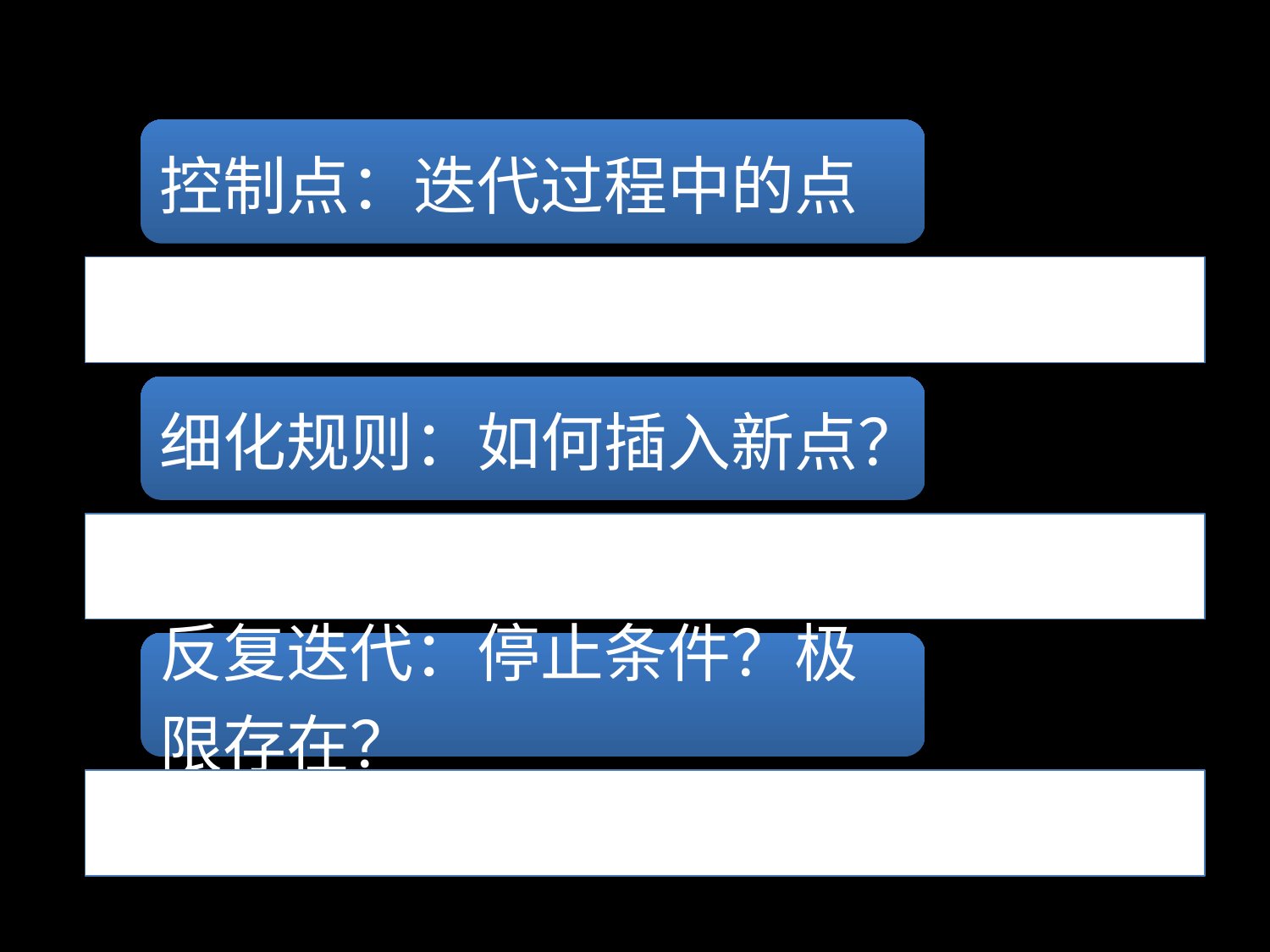

控制点：迭代过程中的点
细化规则：如何插入新点？
反复迭代：停止条件？极限存在？